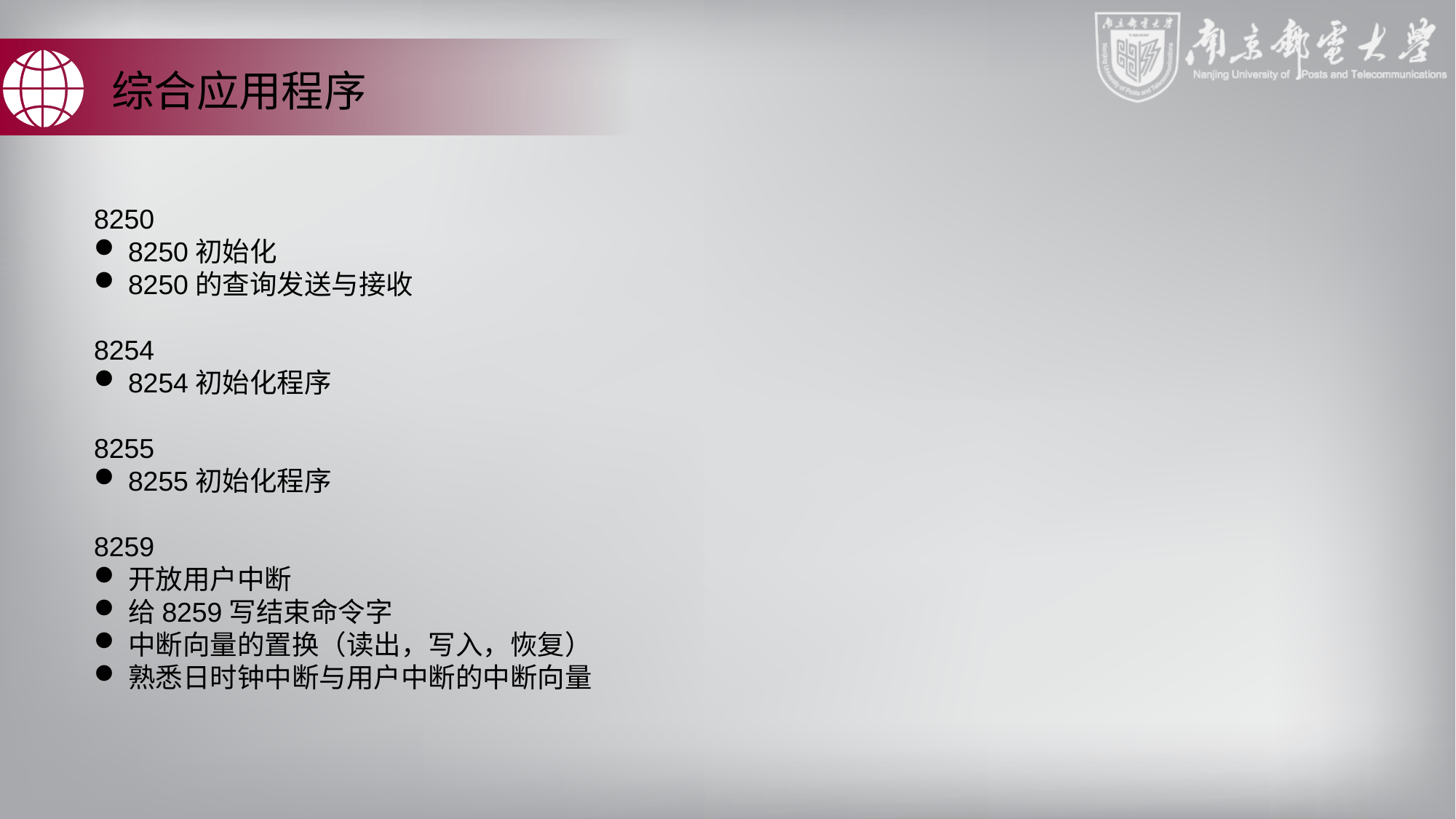

综合应用程序

8250
8250初始化
8250的查询发送与接收

8254
8254初始化程序

8255
8255初始化程序

8259
开放用户中断
给8259写结束命令字
中断向量的置换（读出，写入，恢复）
熟悉日时钟中断与用户中断的中断向量